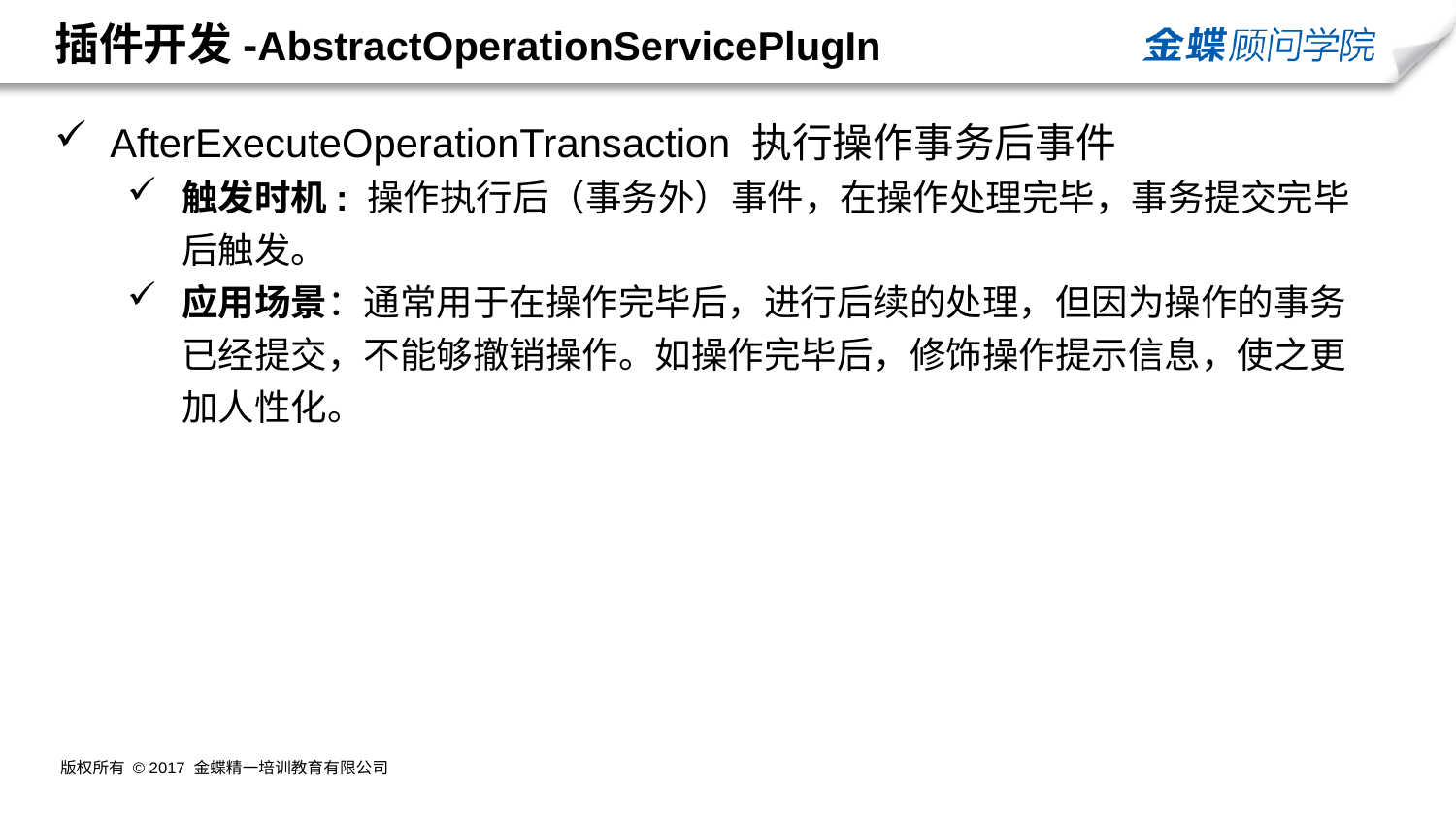

# 插件开发-AbstractOperationServicePlugIn
  AfterExecuteOperationTransaction 执行操作事务后事件
触发时机: 操作执行后（事务外）事件，在操作处理完毕，事务提交完毕后触发。
应用场景：通常用于在操作完毕后，进行后续的处理，但因为操作的事务已经提交，不能够撤销操作。如操作完毕后，修饰操作提示信息，使之更加人性化。